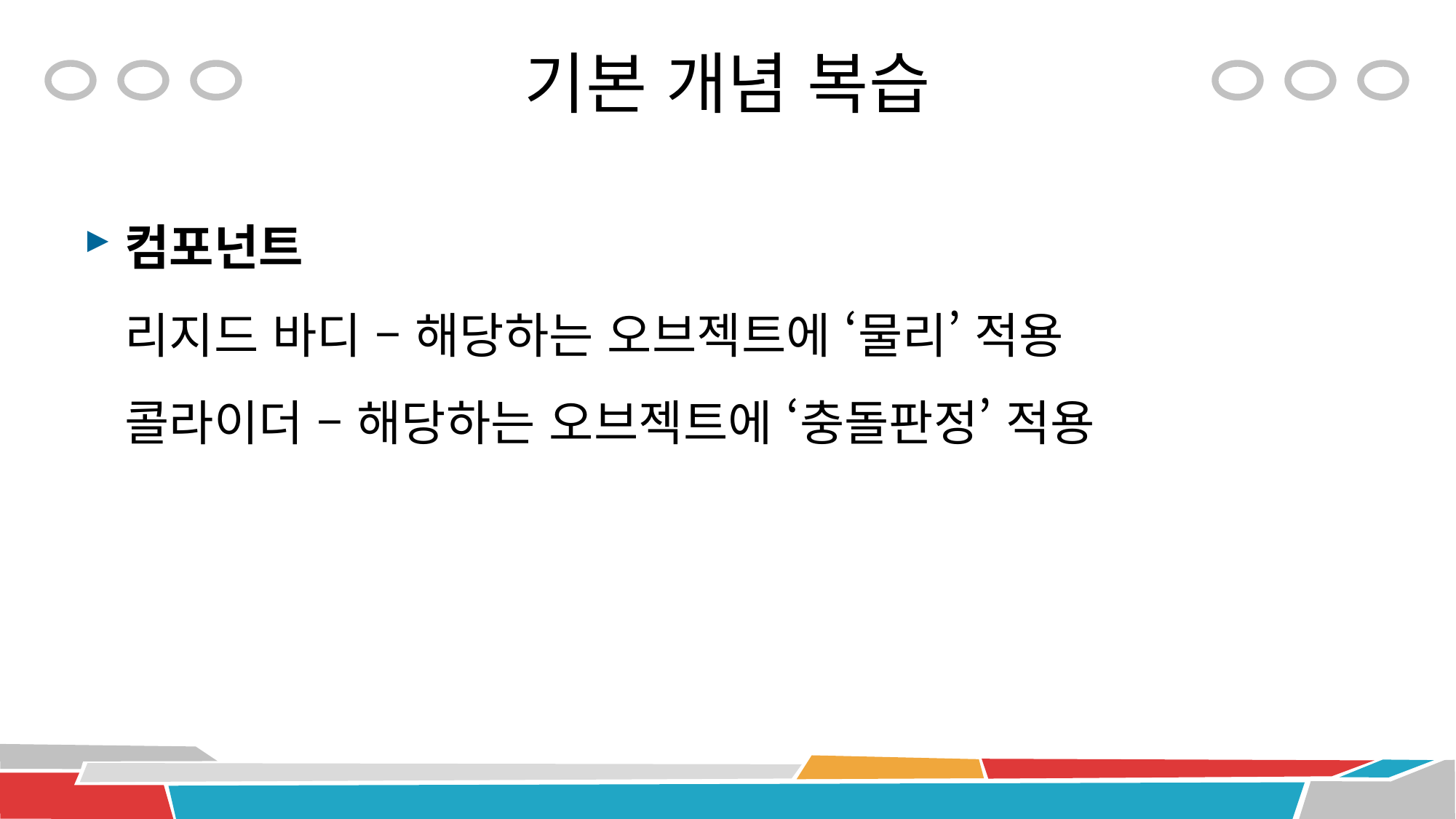

# 기본 개념 복습
컴포넌트
리지드 바디 – 해당하는 오브젝트에 ‘물리’ 적용
콜라이더 – 해당하는 오브젝트에 ‘충돌판정’ 적용